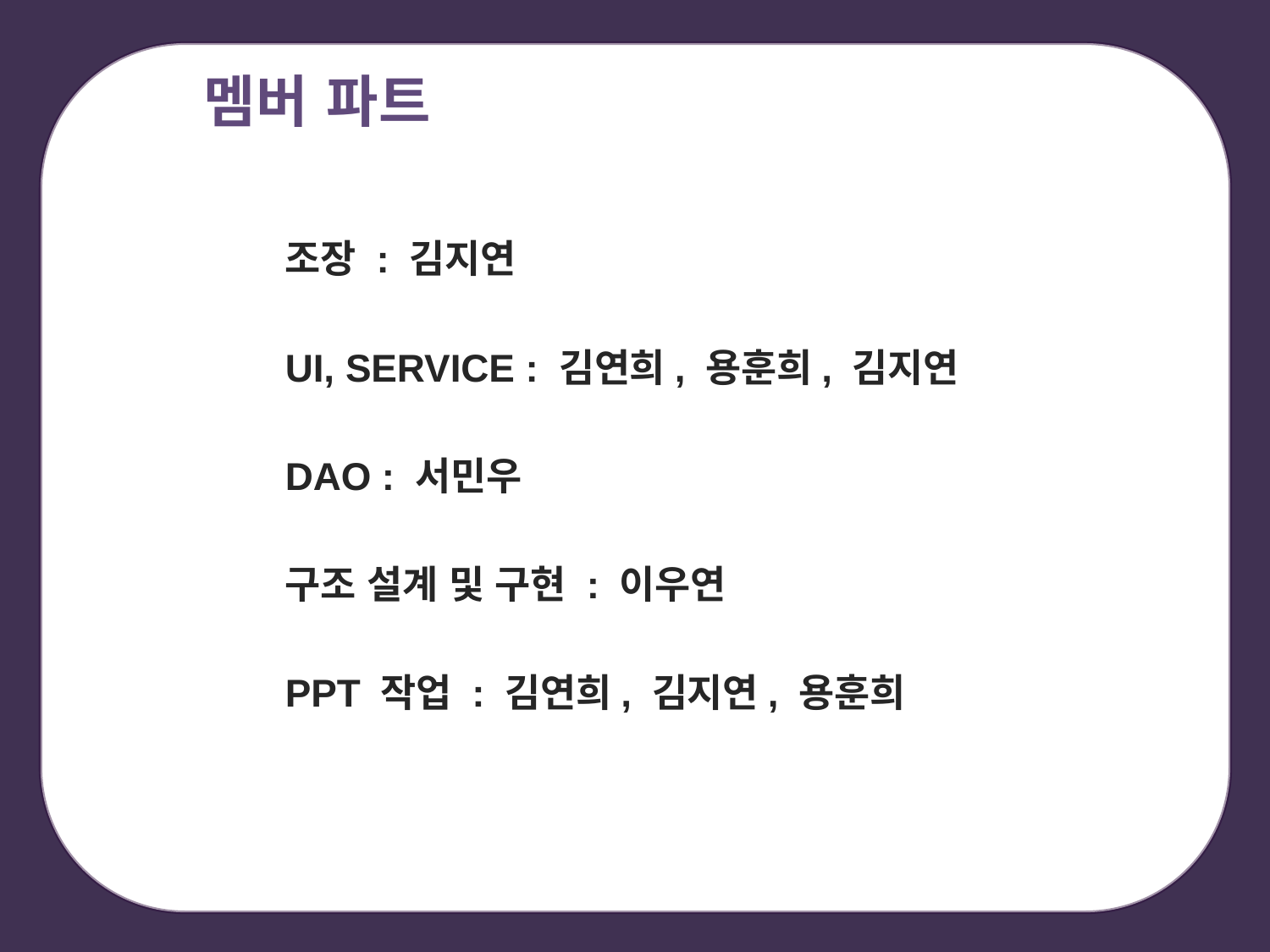

멤버 파트
조장 : 김지연

UI, Service : 김연희, 용훈희, 김지연

DAO : 서민우

구조 설계 및 구현 : 이우연

PPT 작업 : 김연희, 김지연, 용훈희